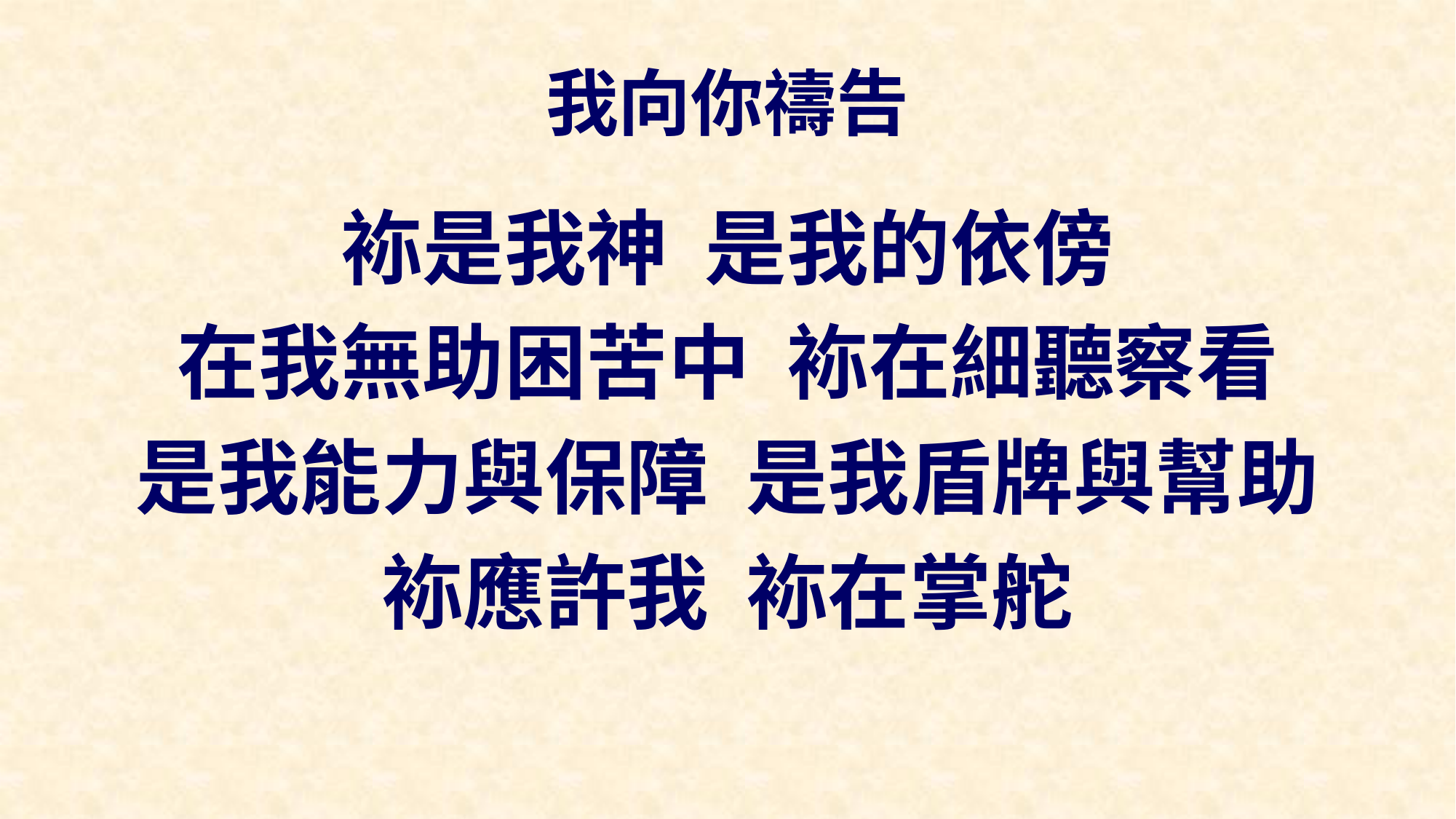

# 我向你禱告
袮是我神  是我的依傍
在我無助困苦中  袮在細聽察看
是我能力與保障  是我盾牌與幫助
袮應許我  袮在掌舵